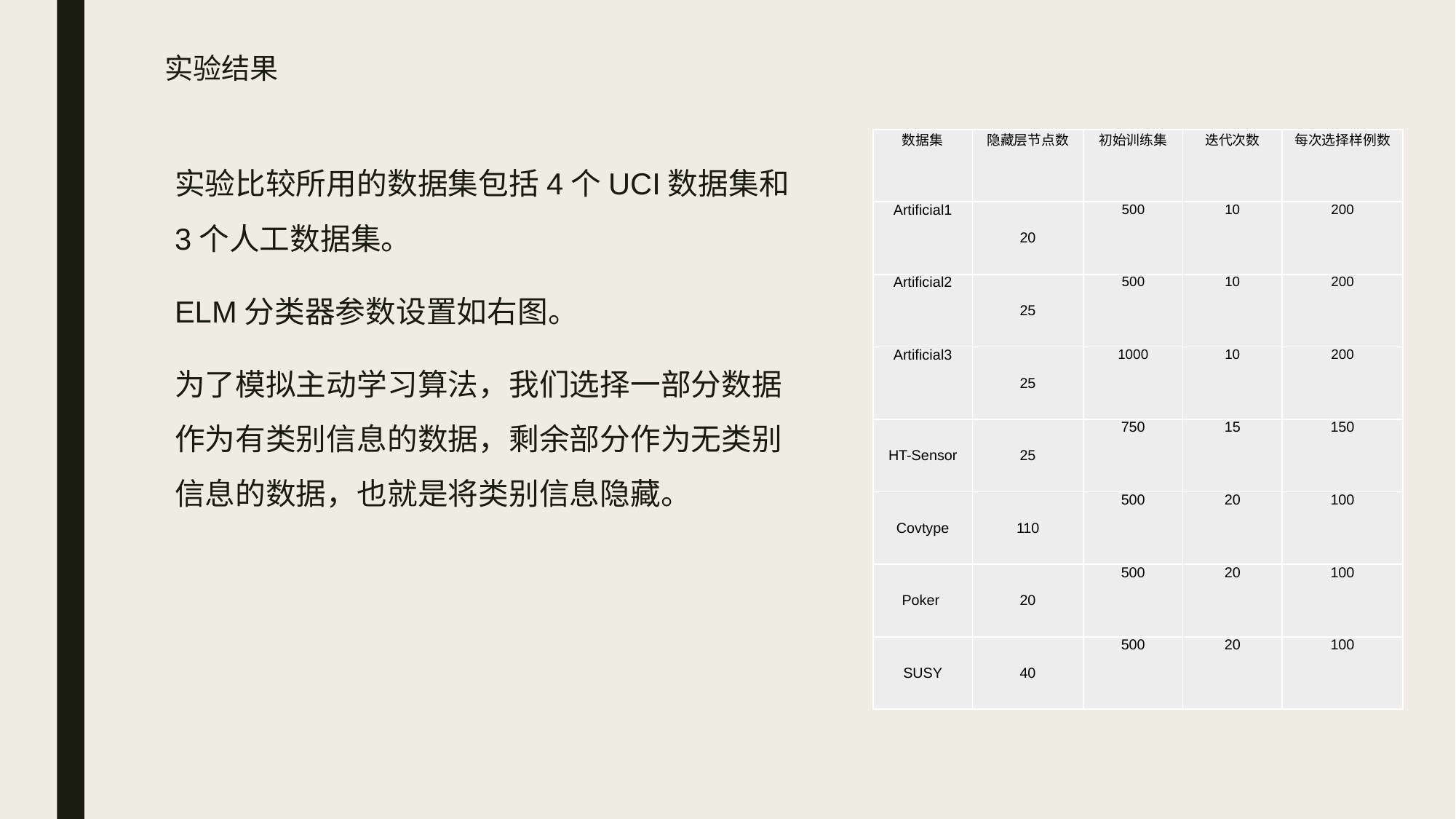

# 实验结果
| 数据集 | 隐藏层节点数 | 初始训练集 | 迭代次数 | 每次选择样例数 |
| --- | --- | --- | --- | --- |
| Artificial1 | 20 | 500 | 10 | 200 |
| Artificial2 | 25 | 500 | 10 | 200 |
| Artificial3 | 25 | 1000 | 10 | 200 |
| HT-Sensor | 25 | 750 | 15 | 150 |
| Covtype | 110 | 500 | 20 | 100 |
| Poker | 20 | 500 | 20 | 100 |
| SUSY | 40 | 500 | 20 | 100 |
实验比较所用的数据集包括4个UCI数据集和3个人工数据集。
ELM分类器参数设置如右图。
为了模拟主动学习算法，我们选择一部分数据作为有类别信息的数据，剩余部分作为无类别信息的数据，也就是将类别信息隐藏。